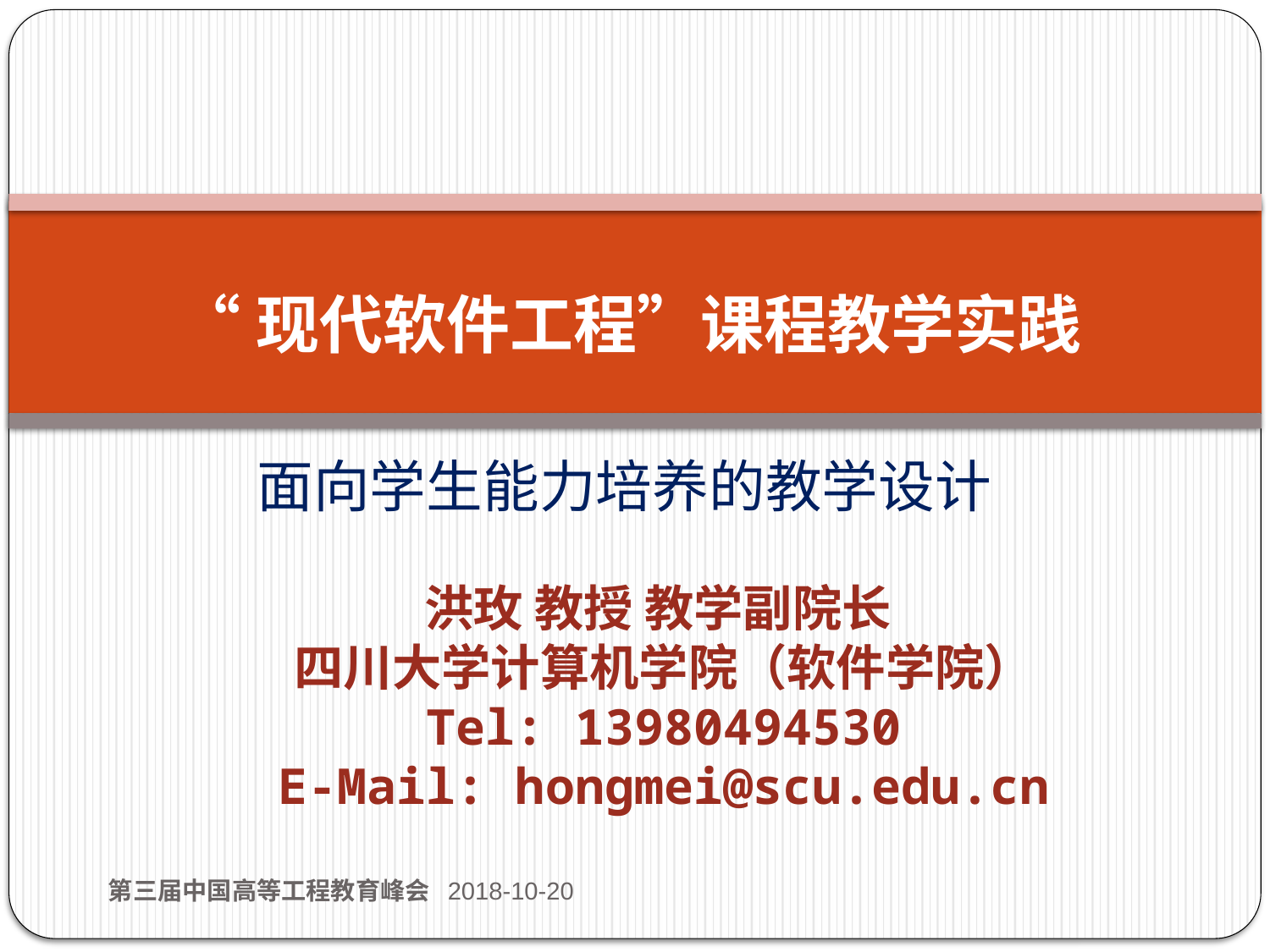

# “现代软件工程”课程教学实践
面向学生能力培养的教学设计

洪玫 教授 教学副院长
四川大学计算机学院（软件学院）
Tel: 13980494530
E-Mail: hongmei@scu.edu.cn
第三届中国高等工程教育峰会  2018-10-20
1